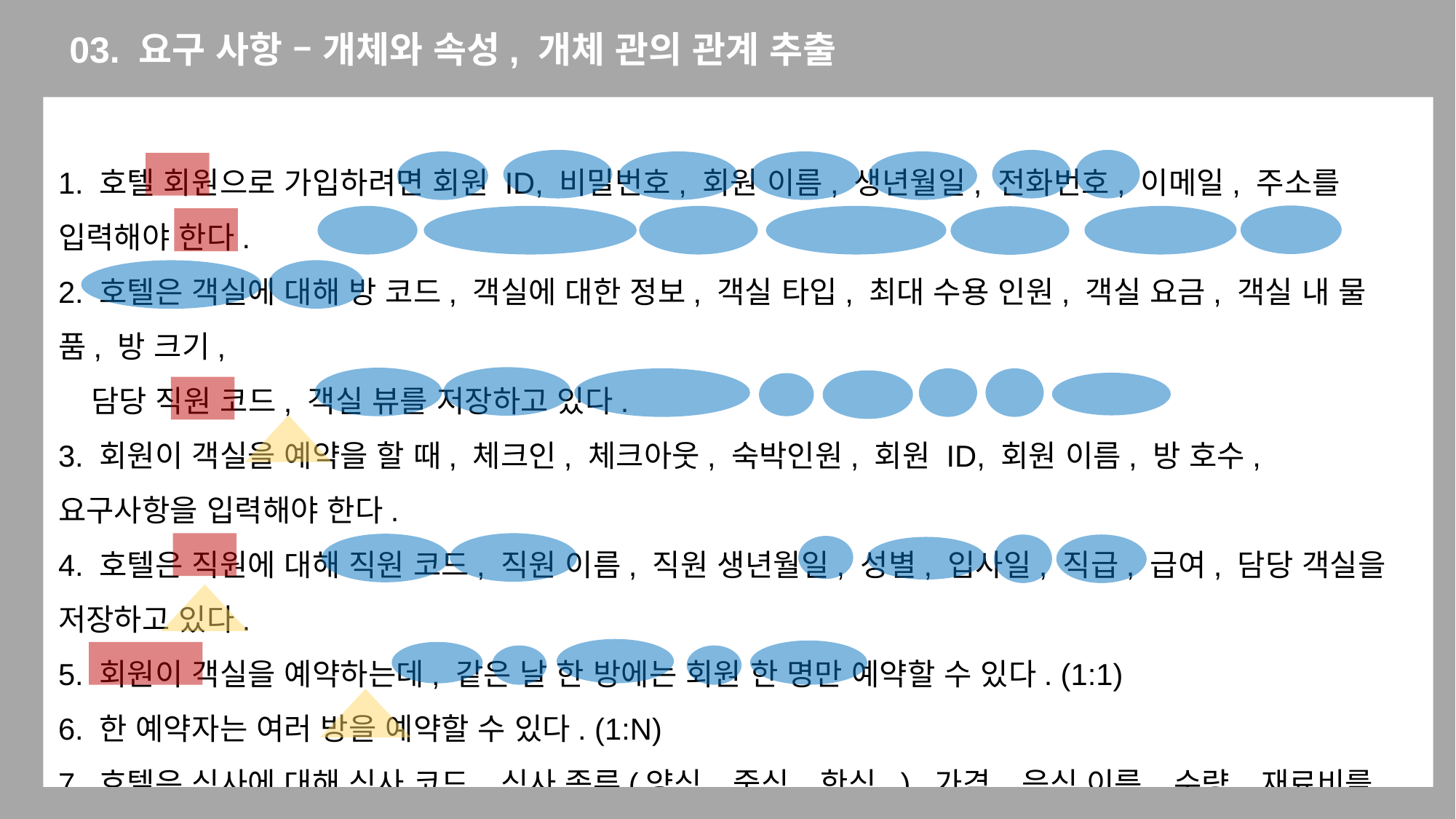

03. 요구 사항 – 개체와 속성, 개체 관의 관계 추출
1. 호텔 회원으로 가입하려면 회원 ID, 비밀번호, 회원 이름, 생년월일, 전화번호, 이메일, 주소를 입력해야 한다.
2. 호텔은 객실에 대해 방 코드, 객실에 대한 정보, 객실 타입, 최대 수용 인원, 객실 요금, 객실 내 물품, 방 크기,
   담당 직원 코드, 객실 뷰를 저장하고 있다.
3. 회원이 객실을 예약을 할 때, 체크인, 체크아웃, 숙박인원, 회원 ID, 회원 이름, 방 호수, 요구사항을 입력해야 한다.
4. 호텔은 직원에 대해 직원 코드, 직원 이름, 직원 생년월일, 성별, 입사일, 직급, 급여, 담당 객실을 저장하고 있다.
5. 회원이 객실을 예약하는데, 같은 날 한 방에는 회원 한 명만 예약할 수 있다. (1:1)
6. 한 예약자는 여러 방을 예약할 수 있다. (1:N)
7. 호텔은 식사에 대해 식사 코드, 식사 종류(양식, 중식, 한식..), 가격, 음식 이름, 수량, 재료비를 저장하고 있다.
8. 식사를 주문할 때는 회원 ID, 식사 시간, 수량을 입력해야 한다.
9. 문의 사항에 글을 쓸 때는 회원 ID, 제목, 등록일시, 내용, 비밀번호를 입력해야 한다.
10. 직원은 여러 객실을 담당하고 있다. (1:N)